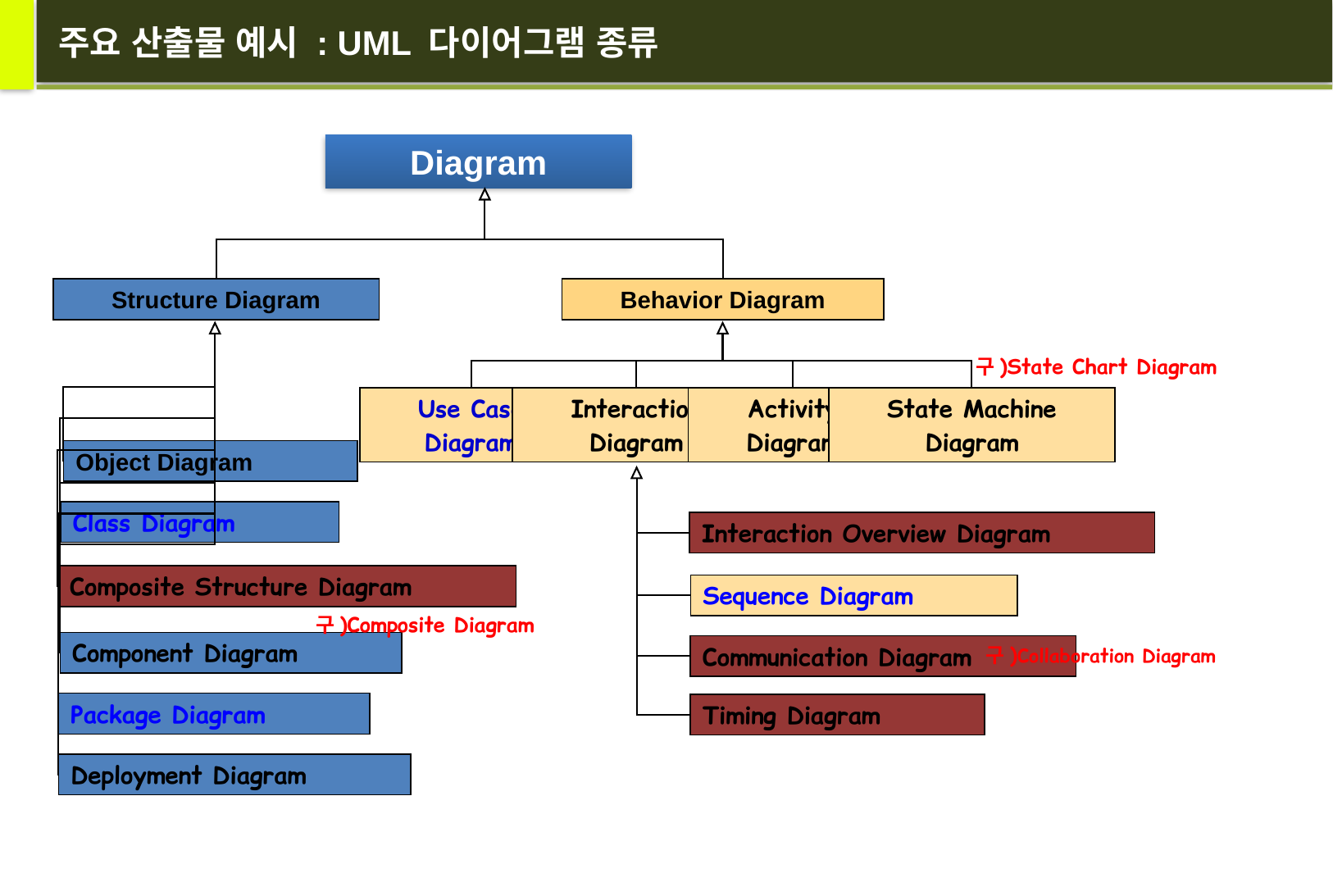

# 주요 산출물 예시 : UML 다이어그램 종류
Diagram

Structure Diagram
Behavior Diagram

구)State Chart Diagram
Use Case
Diagram
Interaction
Diagram
Activity
Diagram
State Machine
Diagram
Object Diagram

Class Diagram
Interaction Overview Diagram
Composite Structure Diagram
Sequence Diagram
구)Composite Diagram
Component Diagram
Communication Diagram
구)Collaboration Diagram
Package Diagram
Timing Diagram
Deployment Diagram